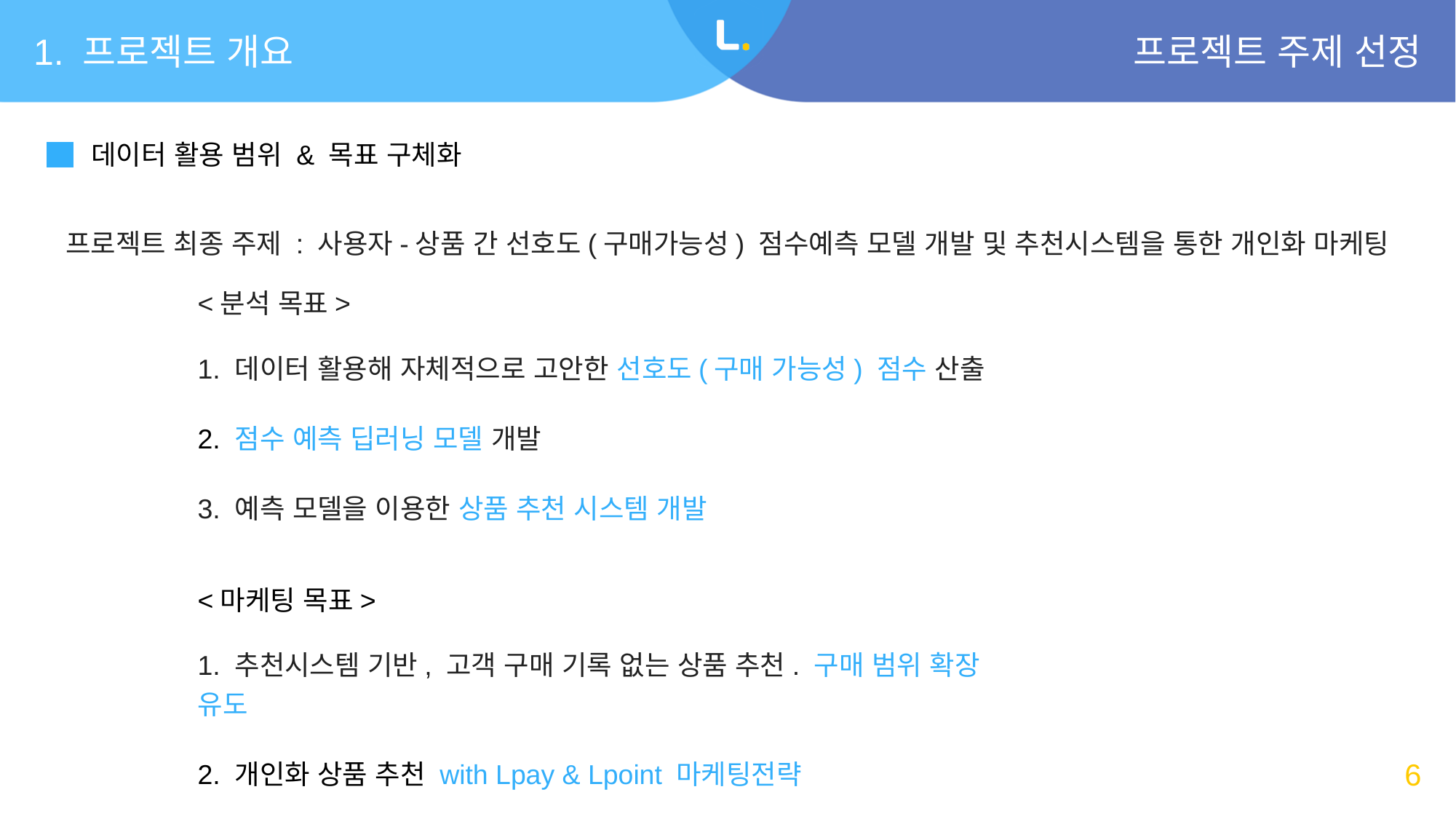

1. 프로젝트 개요
프로젝트 주제 선정
데이터 활용 범위 & 목표 구체화

프로젝트 최종 주제 : 사용자-상품 간 선호도(구매가능성) 점수예측 모델 개발 및 추천시스템을 통한 개인화 마케팅
<분석 목표>

1. 데이터 활용해 자체적으로 고안한 선호도(구매 가능성) 점수 산출

2. 점수 예측 딥러닝 모델 개발

3. 예측 모델을 이용한 상품 추천 시스템 개발

<마케팅 목표>

1. 추천시스템 기반, 고객 구매 기록 없는 상품 추천. 구매 범위 확장 유도

2. 개인화 상품 추천 with Lpay & Lpoint 마케팅전략
6